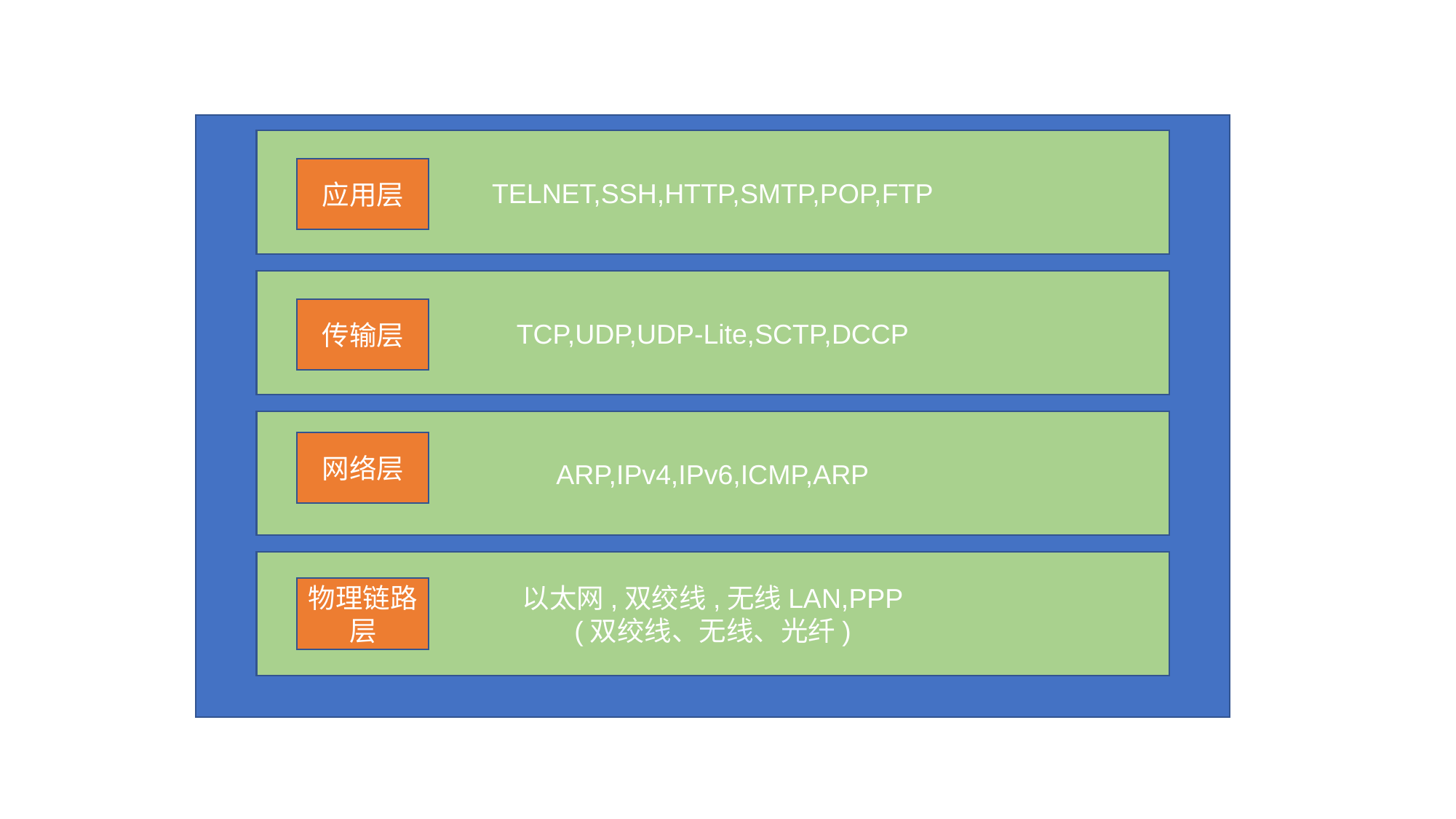

TELNET,SSH,HTTP,SMTP,POP,FTP
应用层
TCP,UDP,UDP-Lite,SCTP,DCCP
传输层
ARP,IPv4,IPv6,ICMP,ARP
网络层
以太网,双绞线,无线LAN,PPP
(双绞线、无线、光纤)
物理链路层